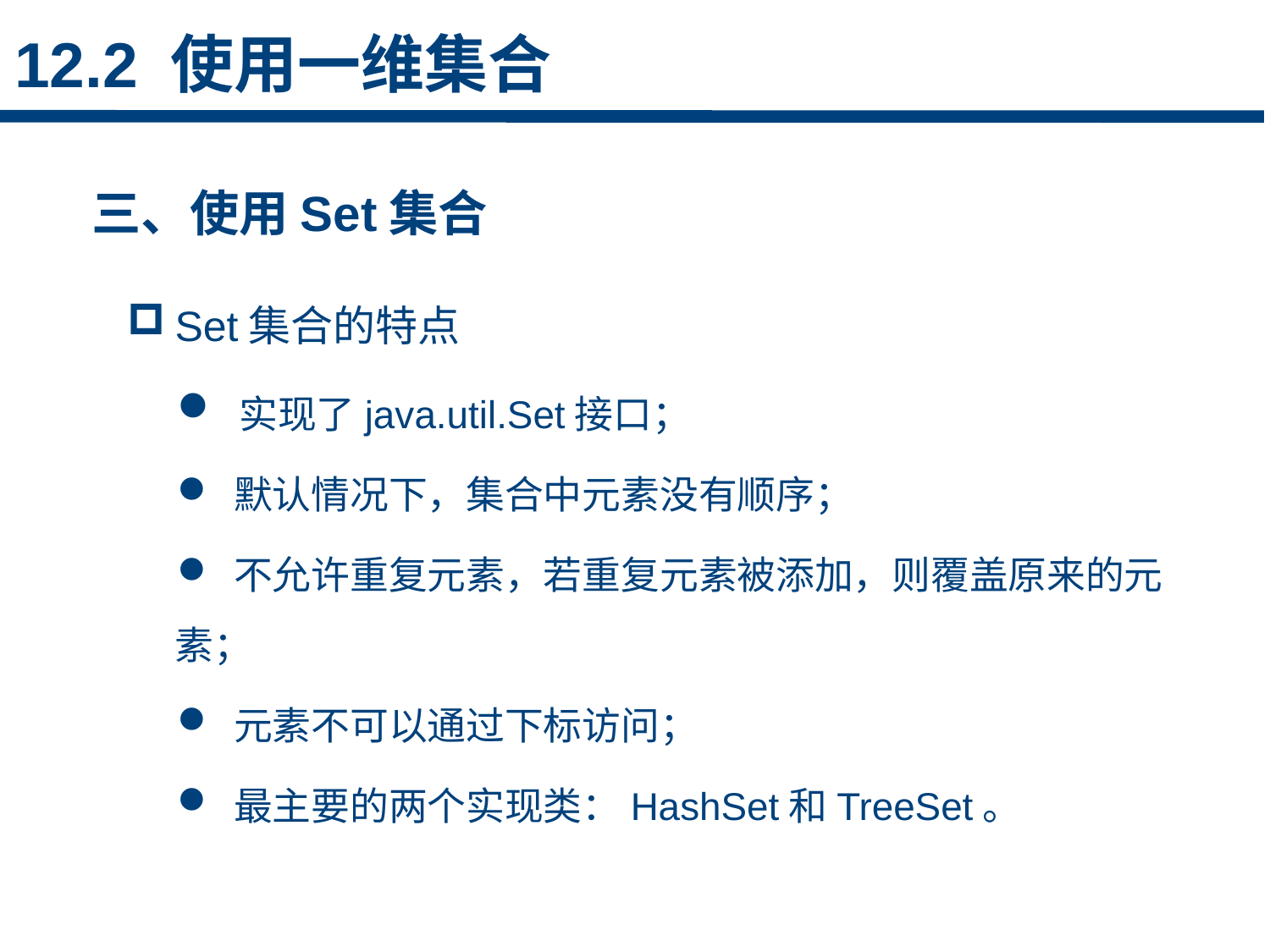

12.2 使用一维集合
三、使用Set集合
Set集合的特点
 实现了java.util.Set接口；
 默认情况下，集合中元素没有顺序；
 不允许重复元素，若重复元素被添加，则覆盖原来的元素；
 元素不可以通过下标访问；
 最主要的两个实现类：HashSet和TreeSet。
点击添加文本
点击添加文本
点击添加文本
点击添加文本